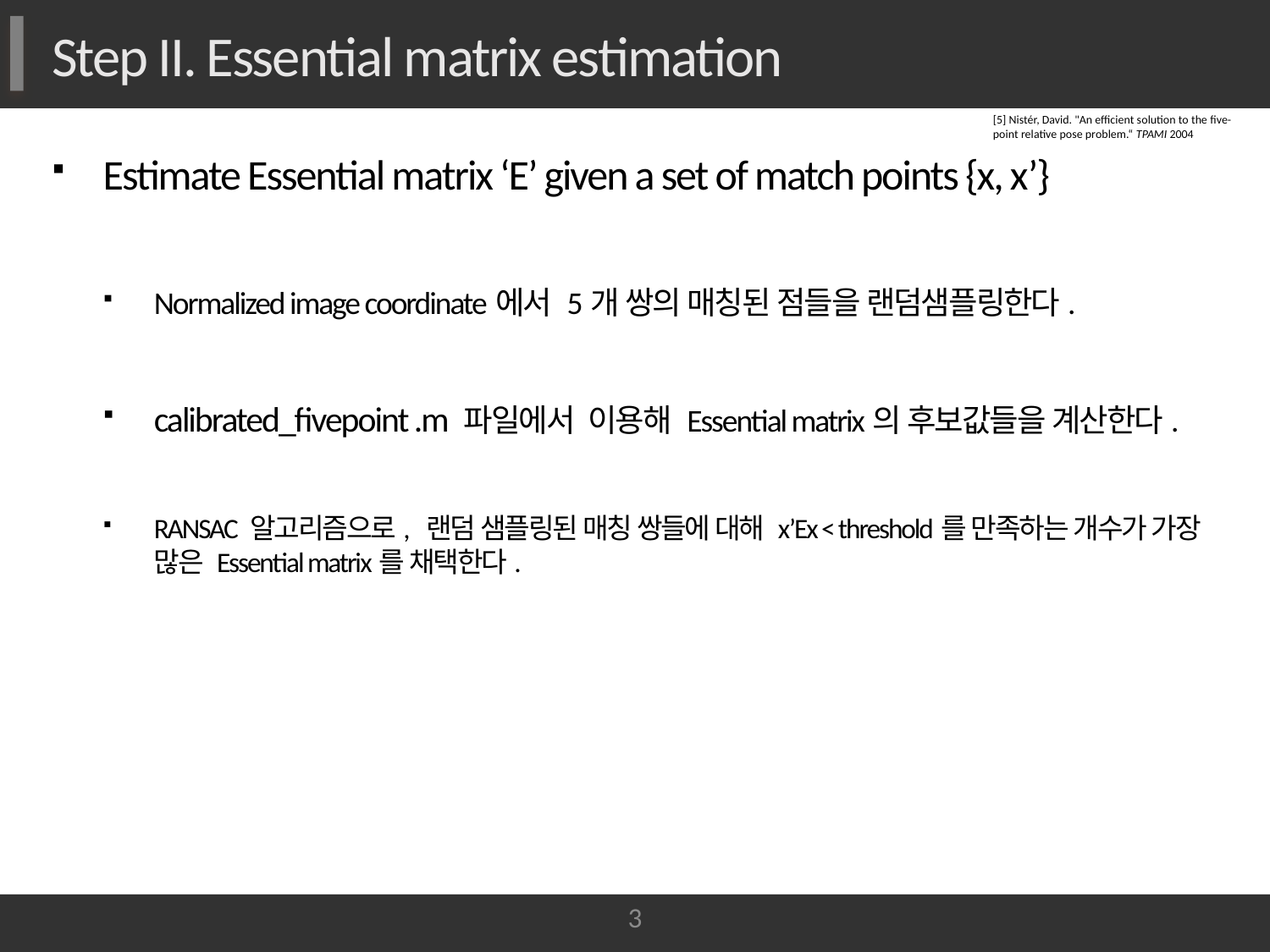

# Step II. Essential matrix estimation
[5] Nistér, David. "An efficient solution to the five-point relative pose problem.“ TPAMI 2004
Estimate Essential matrix ‘E’ given a set of match points {x, x’}

Normalized image coordinate에서 5개 쌍의 매칭된 점들을 랜덤샘플링한다.

calibrated_fivepoint .m 파일에서  이용해 Essential matrix의 후보값들을 계산한다.

RANSAC 알고리즘으로,  랜덤 샘플링된 매칭 쌍들에 대해 x’Ex < threshold를 만족하는 개수가 가장 많은 Essential matrix를 채택한다.

3